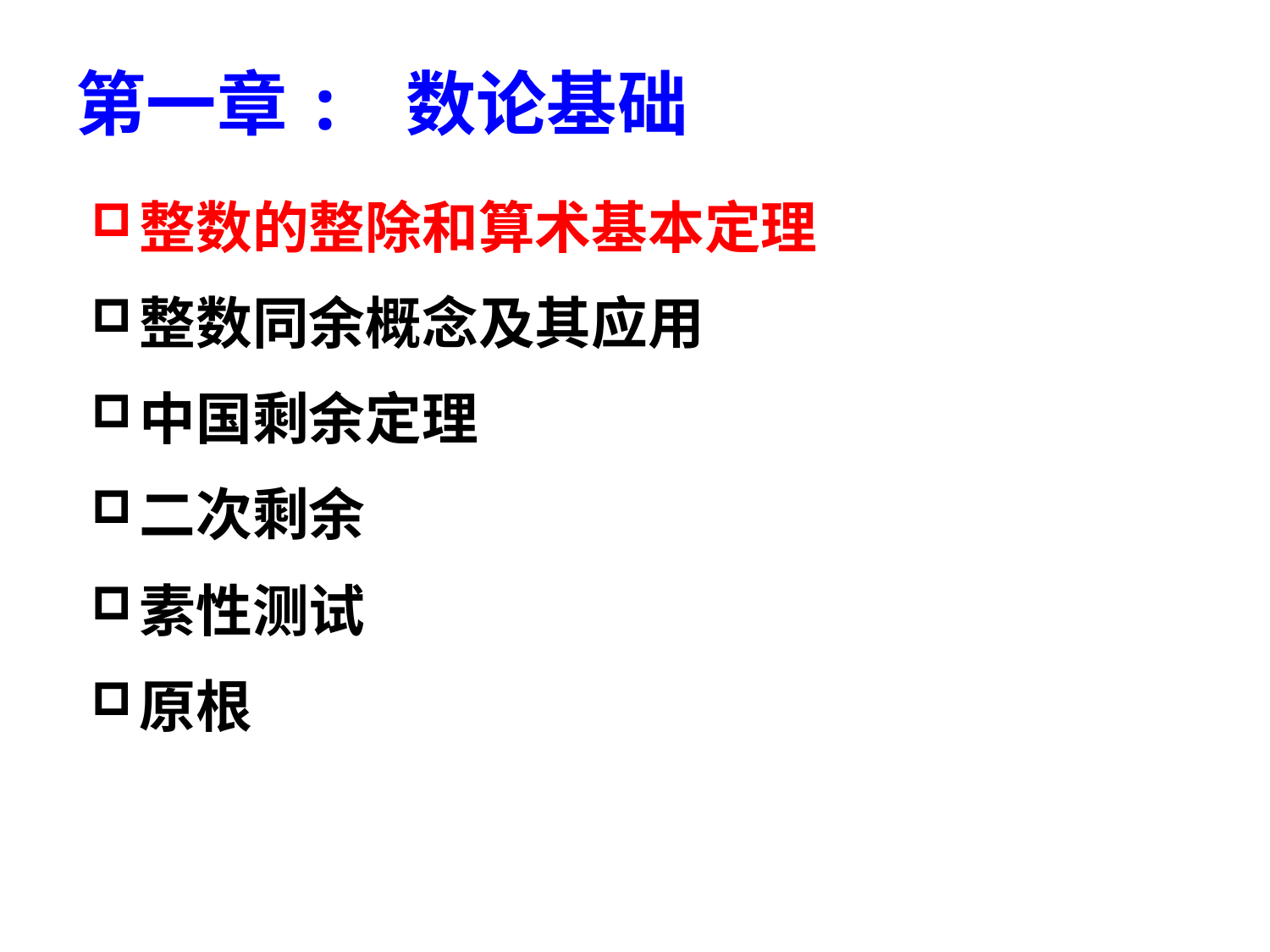

# 第一章: 数论基础
整数的整除和算术基本定理
整数同余概念及其应用
中国剩余定理
二次剩余
素性测试
原根